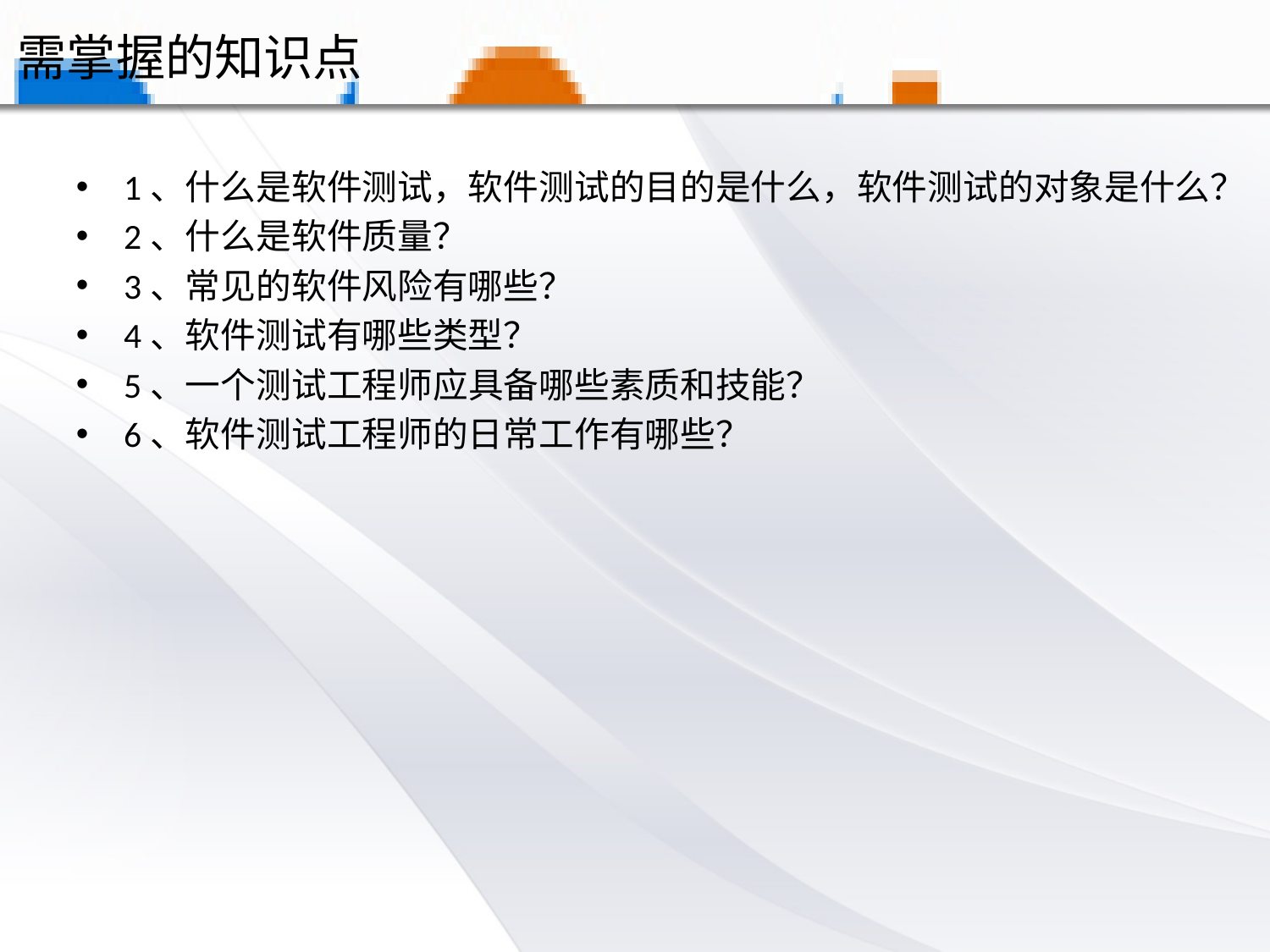

需掌握的知识点
1、什么是软件测试，软件测试的目的是什么，软件测试的对象是什么？
2、什么是软件质量？
3、常见的软件风险有哪些？
4、软件测试有哪些类型？
5、一个测试工程师应具备哪些素质和技能？
6、软件测试工程师的日常工作有哪些？